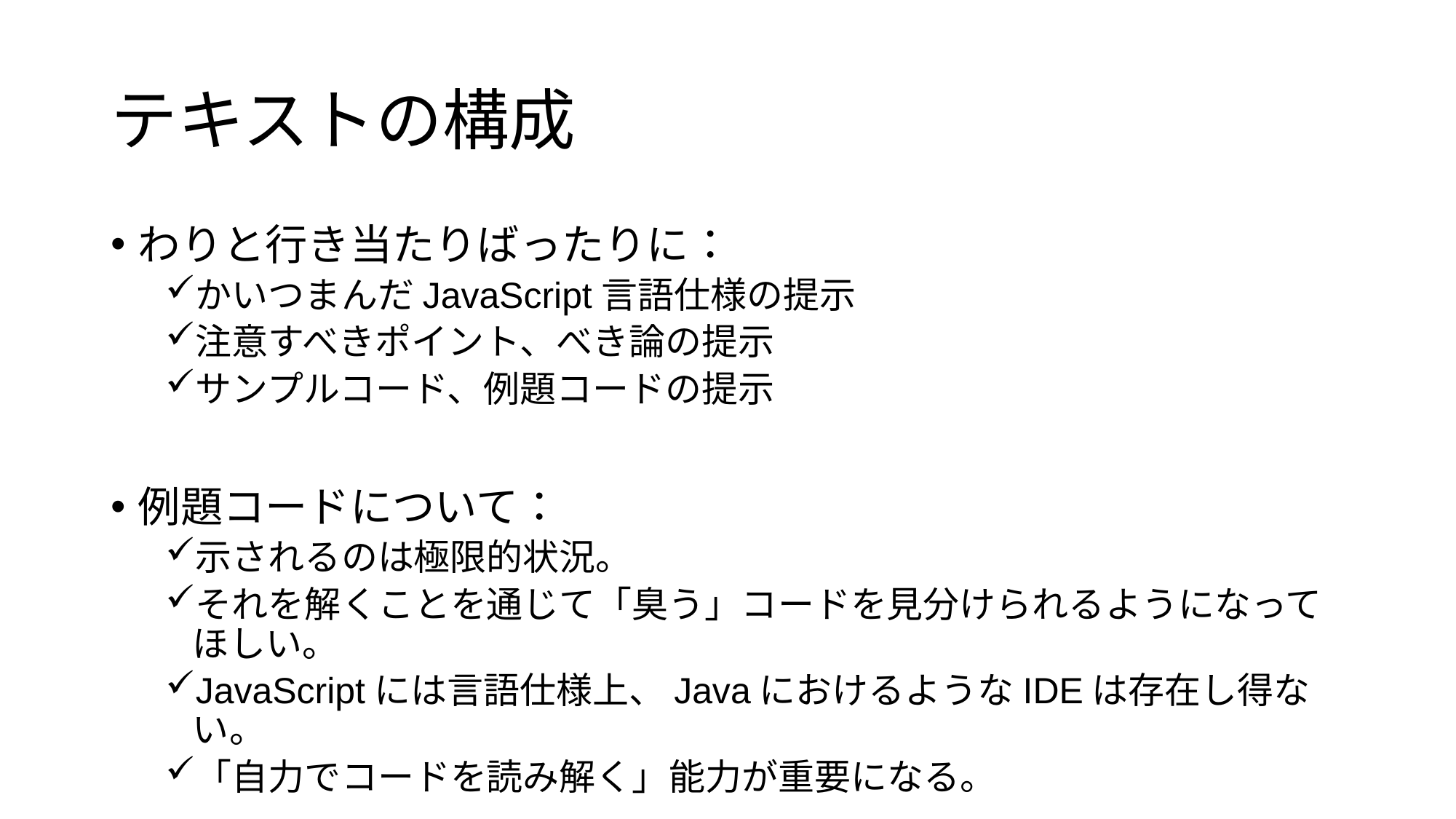

# テキストの構成
わりと行き当たりばったりに：
かいつまんだJavaScript言語仕様の提示
注意すべきポイント、べき論の提示
サンプルコード、例題コードの提示

例題コードについて：
示されるのは極限的状況。
それを解くことを通じて「臭う」コードを見分けられるようになってほしい。
JavaScriptには言語仕様上、JavaにおけるようなIDEは存在し得ない。
「自力でコードを読み解く」能力が重要になる。